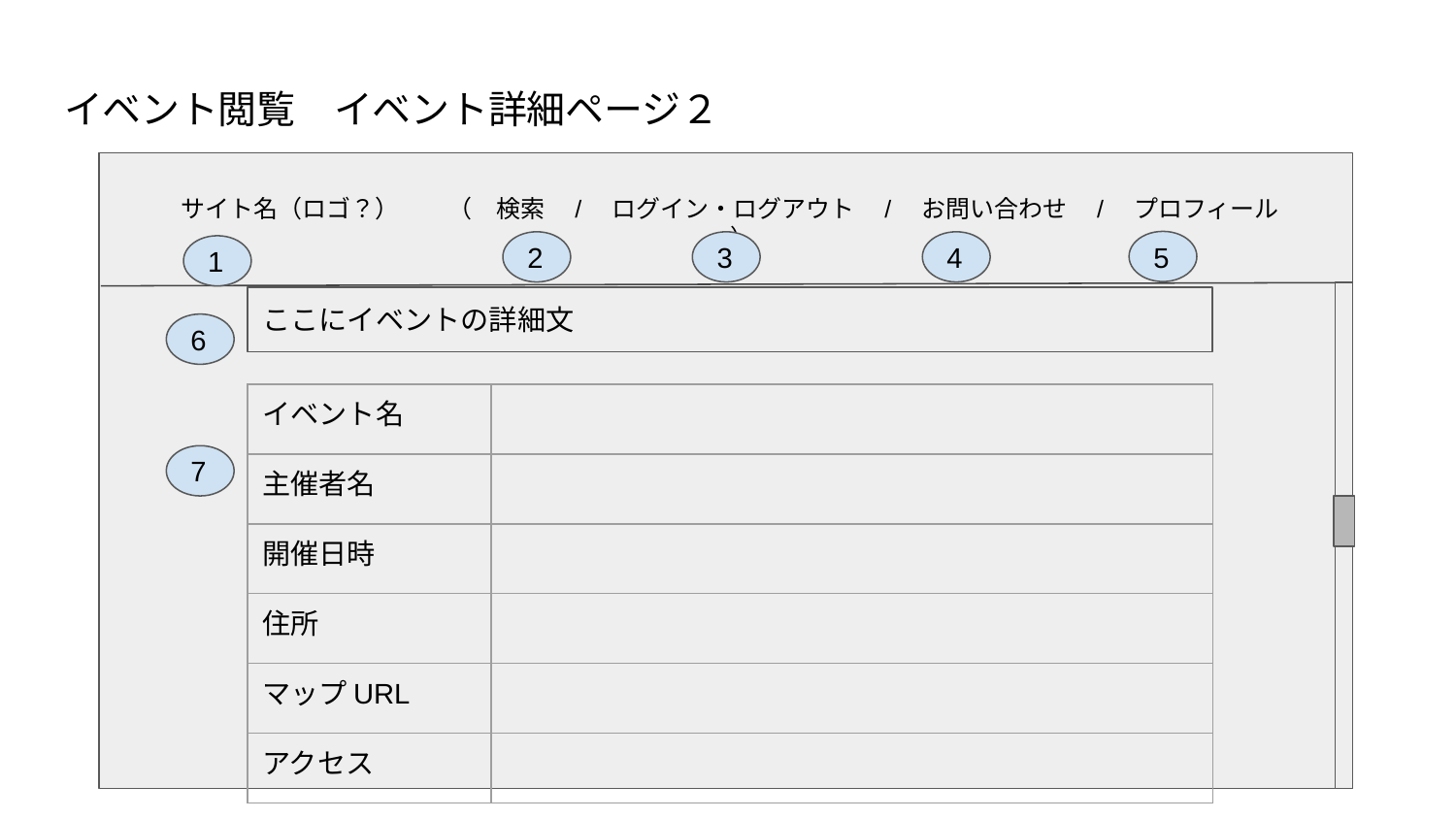

ページ
# イベント閲覧　イベント詳細ページ２

サイト名（ロゴ？）　　（　検索　/　ログイン・ログアウト　/　お問い合わせ　/　プロフィール　）
5
2
3
4
1

ここにイベントの詳細文
6
| イベント名 |  |
| --- | --- |
| 主催者名 |  |
| 開催日時 |  |
| 住所 |  |
| マップURL |  |
| アクセス |  |
7